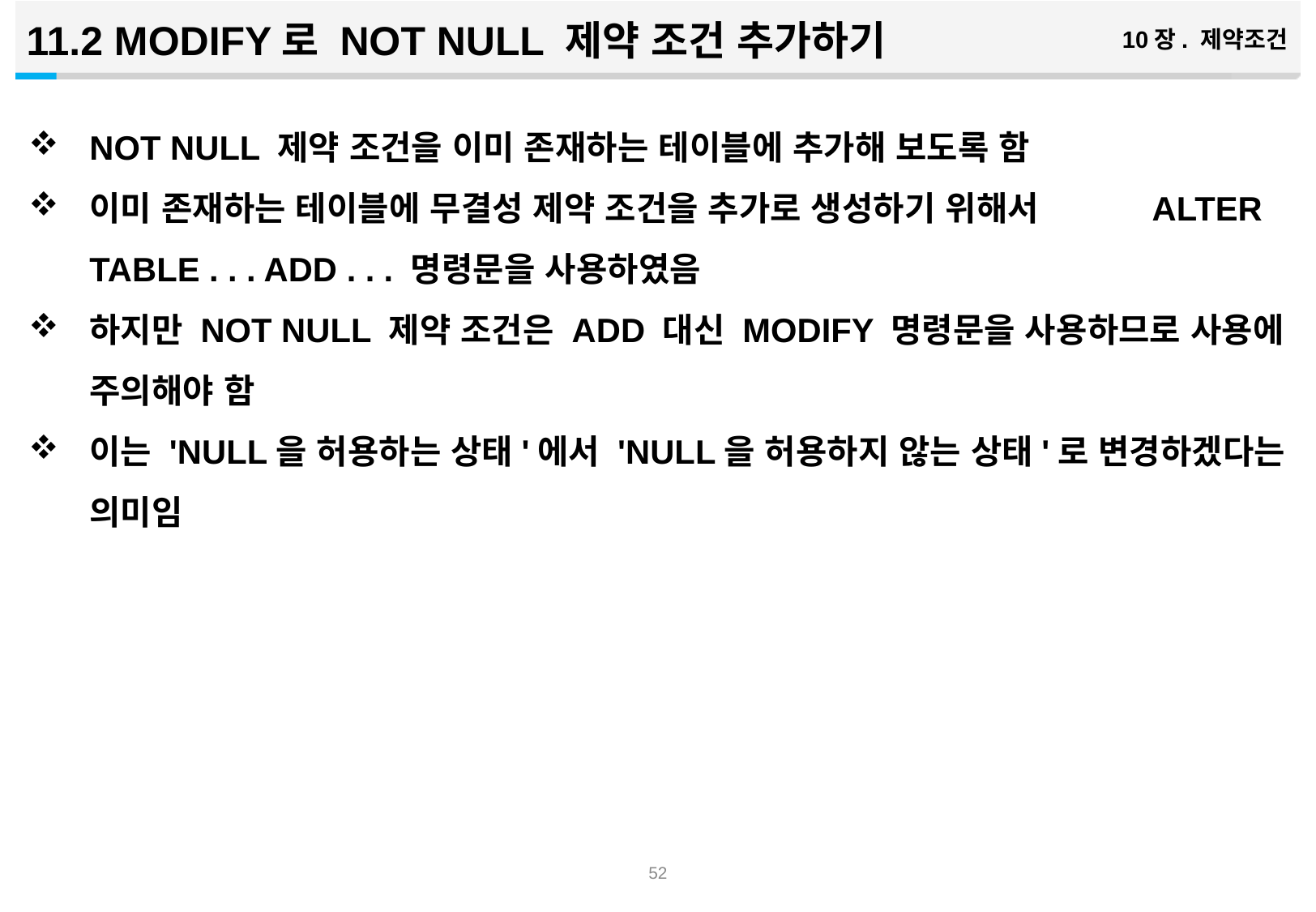

11.2 MODIFY로 NOT NULL 제약 조건 추가하기
10장. 제약조건
NOT NULL 제약 조건을 이미 존재하는 테이블에 추가해 보도록 함
이미 존재하는 테이블에 무결성 제약 조건을 추가로 생성하기 위해서           ALTER TABLE . . . ADD . . . 명령문을 사용하였음
하지만 NOT NULL 제약 조건은 ADD 대신 MODIFY 명령문을 사용하므로 사용에 주의해야 함
이는 'NULL을 허용하는 상태'에서 'NULL을 허용하지 않는 상태'로 변경하겠다는 의미임
52